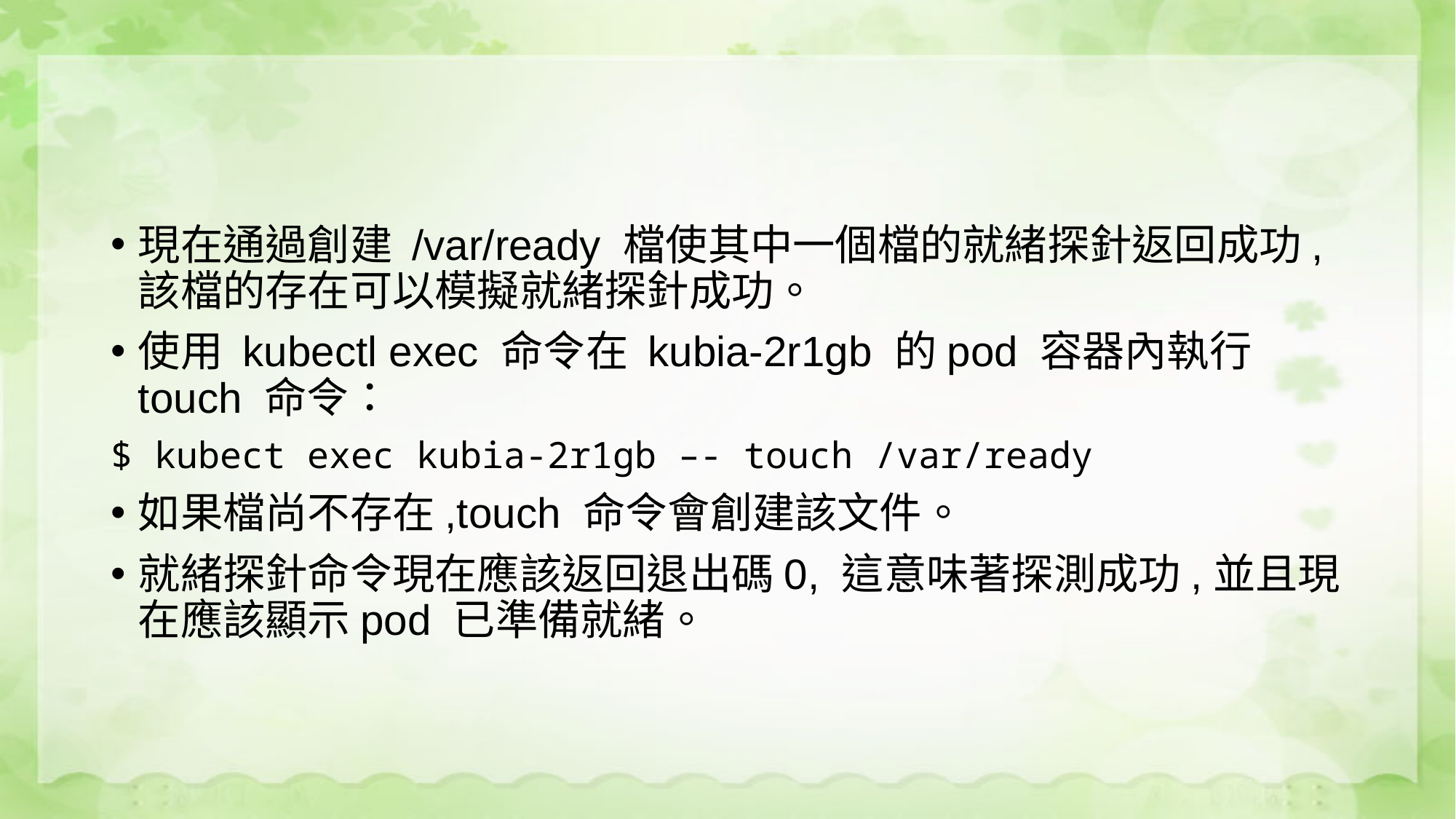

#
現在通過創建 /var/ready 檔使其中一個檔的就緒探針返回成功,該檔的存在可以模擬就緒探針成功。
使用 kubectl exec 命令在 kubia-2r1gb 的pod 容器內執行 touch 命令：
$ kubect exec kubia-2r1gb –- touch /var/ready
如果檔尚不存在,touch 命令會創建該文件。
就緒探針命令現在應該返回退出碼0, 這意味著探測成功,並且現在應該顯示pod 已準備就緒。